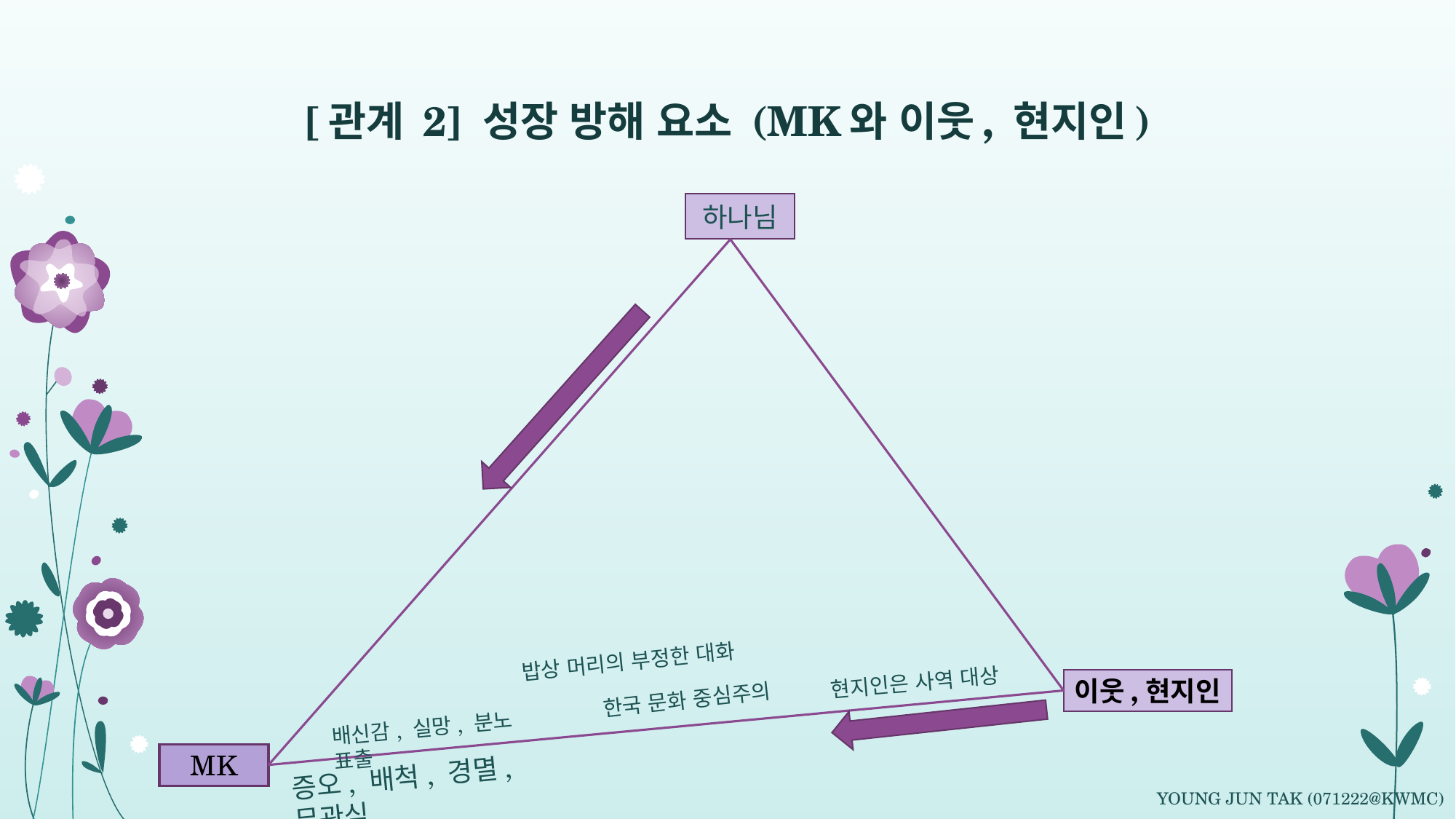

# [관계 2] 성장 방해 요소 (MK와 이웃, 현지인)
하나님

밥상 머리의 부정한 대화
현지인은 사역 대상
이웃,현지인
한국 문화 중심주의

배신감, 실망, 분노 표출
MK
증오, 배척, 경멸, 무관심
YOUNG JUN TAK (071222@KWMC)